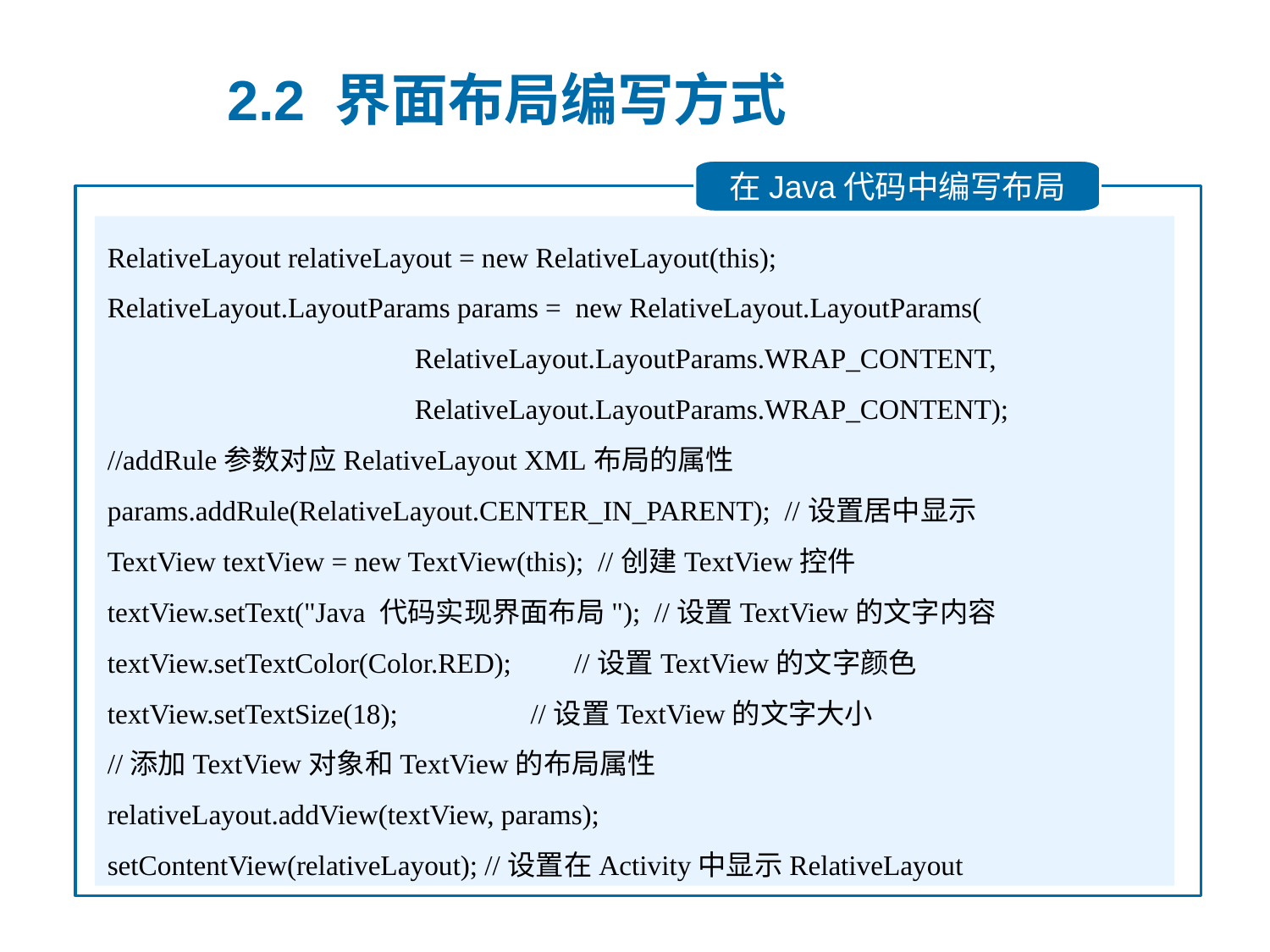

2.2 界面布局编写方式
在Java代码中编写布局

RelativeLayout relativeLayout = new RelativeLayout(this);
RelativeLayout.LayoutParams params =  new RelativeLayout.LayoutParams(
                                            RelativeLayout.LayoutParams.WRAP_CONTENT,
                                            RelativeLayout.LayoutParams.WRAP_CONTENT);
//addRule参数对应RelativeLayout XML布局的属性
params.addRule(RelativeLayout.CENTER_IN_PARENT);  //设置居中显示
TextView textView = new TextView(this);  //创建TextView控件
textView.setText("Java 代码实现界面布局");  //设置TextView的文字内容
textView.setTextColor(Color.RED);         //设置TextView的文字颜色
textView.setTextSize(18);                   //设置TextView的文字大小
//添加TextView对象和TextView的布局属性
relativeLayout.addView(textView, params);
setContentView(relativeLayout); //设置在Activity中显示RelativeLayout